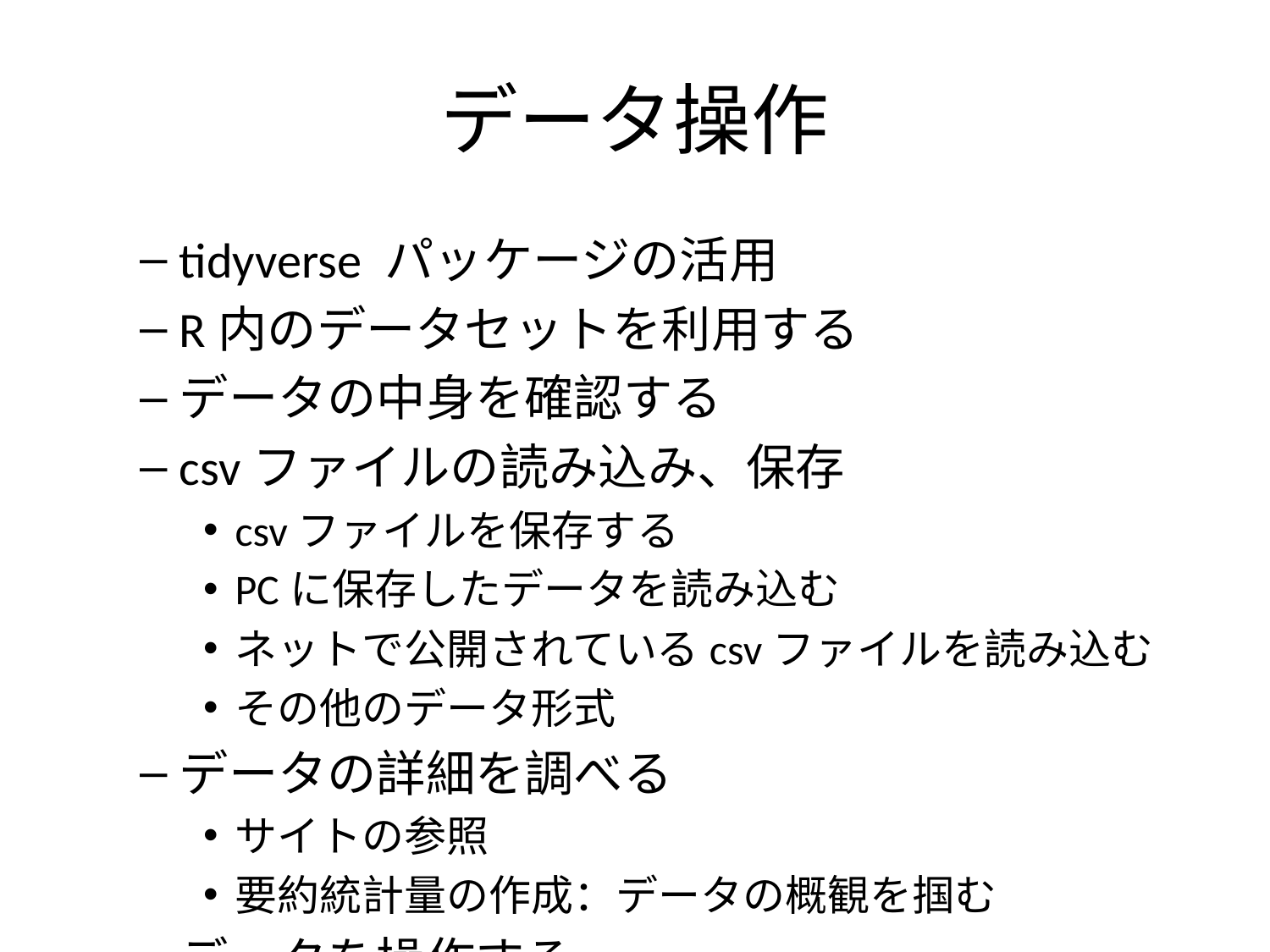

# データ操作
tidyverse パッケージの活用
R内のデータセットを利用する
データの中身を確認する
csvファイルの読み込み、保存
csvファイルを保存する
PCに保存したデータを読み込む
ネットで公開されているcsvファイルを読み込む
その他のデータ形式
データの詳細を調べる
サイトの参照
要約統計量の作成：データの概観を掴む
データを操作する
不要な行・列の削除
サンプルの分割
新しい列の作成・条件分岐
文字列の処理
tidyverse パッケージ
外部からのデータの読み込みや整理、可視化(次章で説明)に必要な関数を一通り揃えた便利なパッケージ
パッケージの中に様々な目的で作成された複数のパッケージを含んでおり、実際に使用する時はlibrary(tidyverse)で全ての関数を利用できる
readr: データの読み込みや書き出しを担当するパッケージ
ggplot2: データの可視化：散布図やグラフの作成
dplyr: データの整形を行うパッケージ
purrr: 繰り返し計算(ループ)を行うための関数
install.packageを活用してインストール
install.packages("tidyverse")
library(tidyverse)
パイプ演算子について
パイプ演算子：%>%で記述
一つのオブジェクト (多くはデータフレーム)について、複数の関数を連続して使用したい場合に活用
関数1 %>% 関数2 %>% 関数3…のように記述
中身は関数3(関数2(関数1))と同じ
1:10 %>% # ベクトルを作る、これが直後の関数で操作される
  mean() %>% # 平均を求める
  print() # 計算結果(求めた平均を表示する)
## [1] 5.5
より直感的に分かりやすいコードが書ける
計算過程をいちいち他のオブジェクトに置かなくていい
データの取得
分析方法が決まったらデータを取得
ここではRで簡単に利用できるサンプルデータを取得して分析・可視化を行う
palmerpenguinsパッケージをインストール、penguins_rawデータを使ってみる
install.packages("palmerpenguins")
パッケージを読み込むとデータセットが利用できるようになる
library(palmerpenguins)
palmerpenguins::penguins
“::”の前にパッケージ名、後ろに関数名(or データフレーム名)を置く記法ならどのパッケージを利用しているのか分かりやすい、この辺はお好みで
データを確認